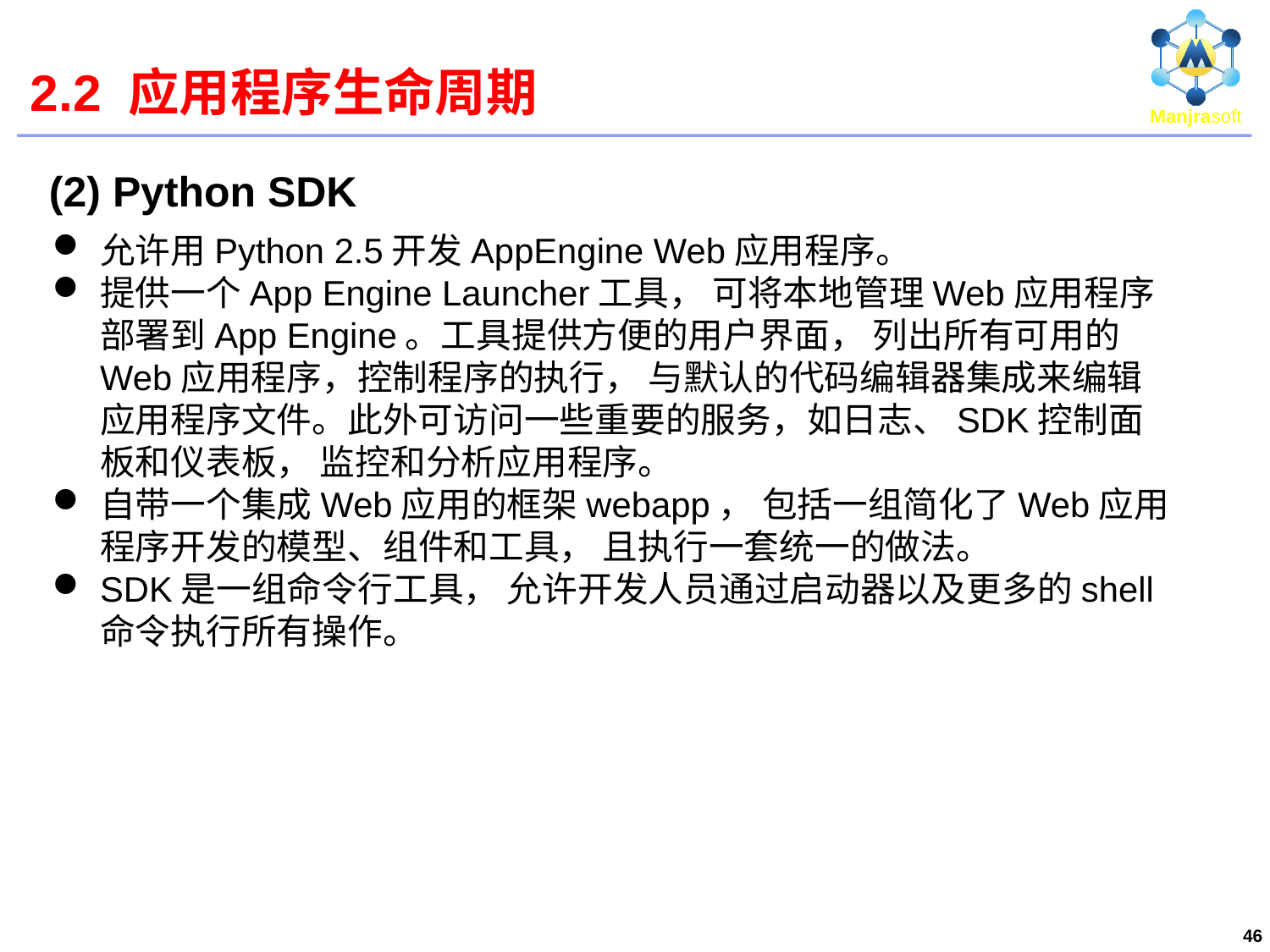

# 2.2 应用程序生命周期
(2) Python SDK
允许用Python 2.5开发AppEngine Web应用程序。
提供一个App Engine Launcher工具， 可将本地管理Web应用程序部署到App Engine。工具提供方便的用户界面， 列出所有可用的Web应用程序，控制程序的执行， 与默认的代码编辑器集成来编辑应用程序文件。此外可访问一些重要的服务，如日志、SDK控制面板和仪表板， 监控和分析应用程序。
自带一个集成Web应用的框架webapp， 包括一组简化了Web应用程序开发的模型、组件和工具， 且执行一套统一的做法。
SDK是一组命令行工具， 允许开发人员通过启动器以及更多的shell命令执行所有操作。
46